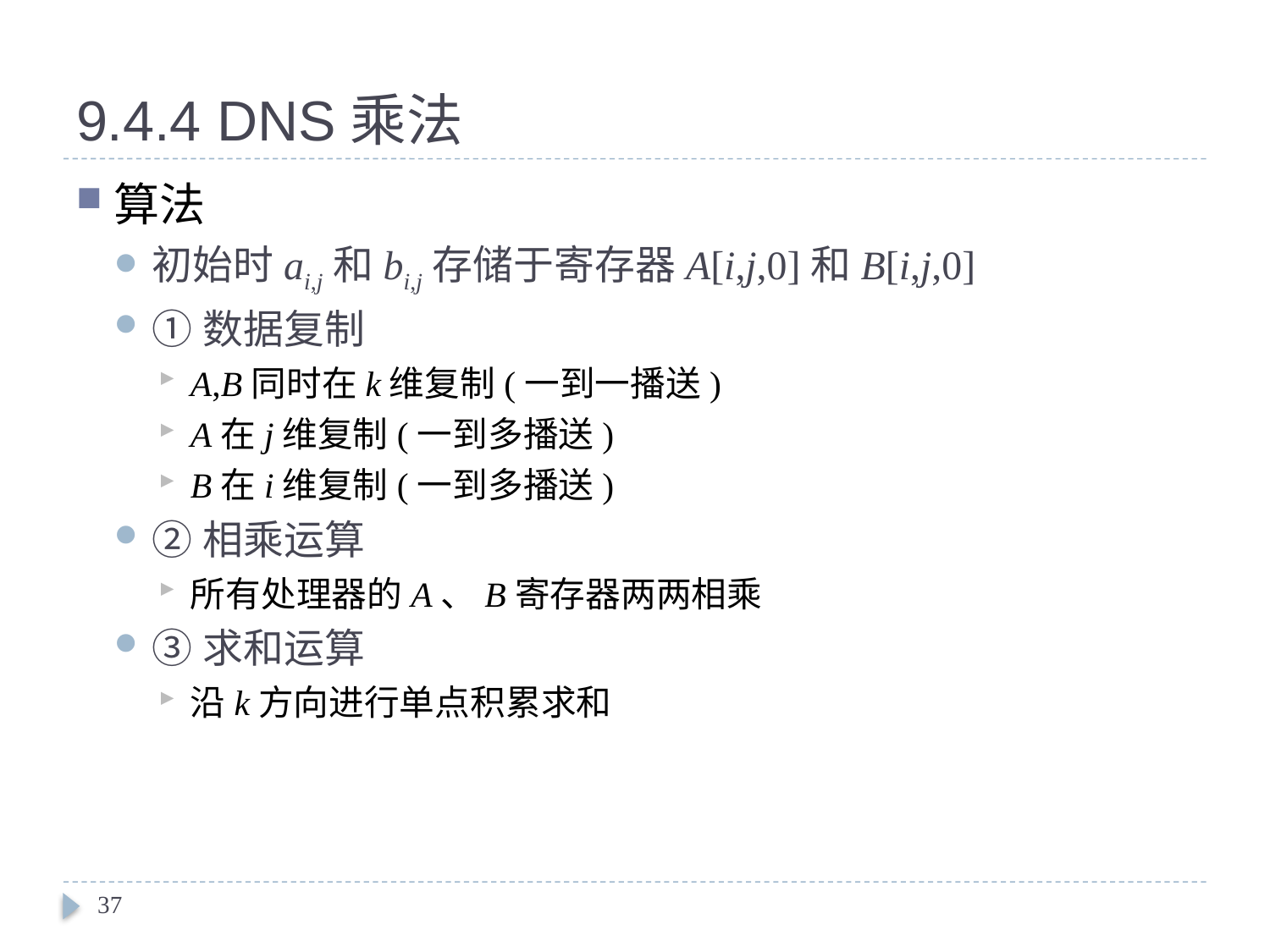

# 9.4.4 DNS乘法
算法
初始时ai,j和bi,j存储于寄存器A[i,j,0]和B[i,j,0]
①数据复制
A,B同时在k维复制(一到一播送)
A在j维复制(一到多播送)
B在i维复制(一到多播送)
②相乘运算
所有处理器的A、B寄存器两两相乘
③求和运算
沿k方向进行单点积累求和
37